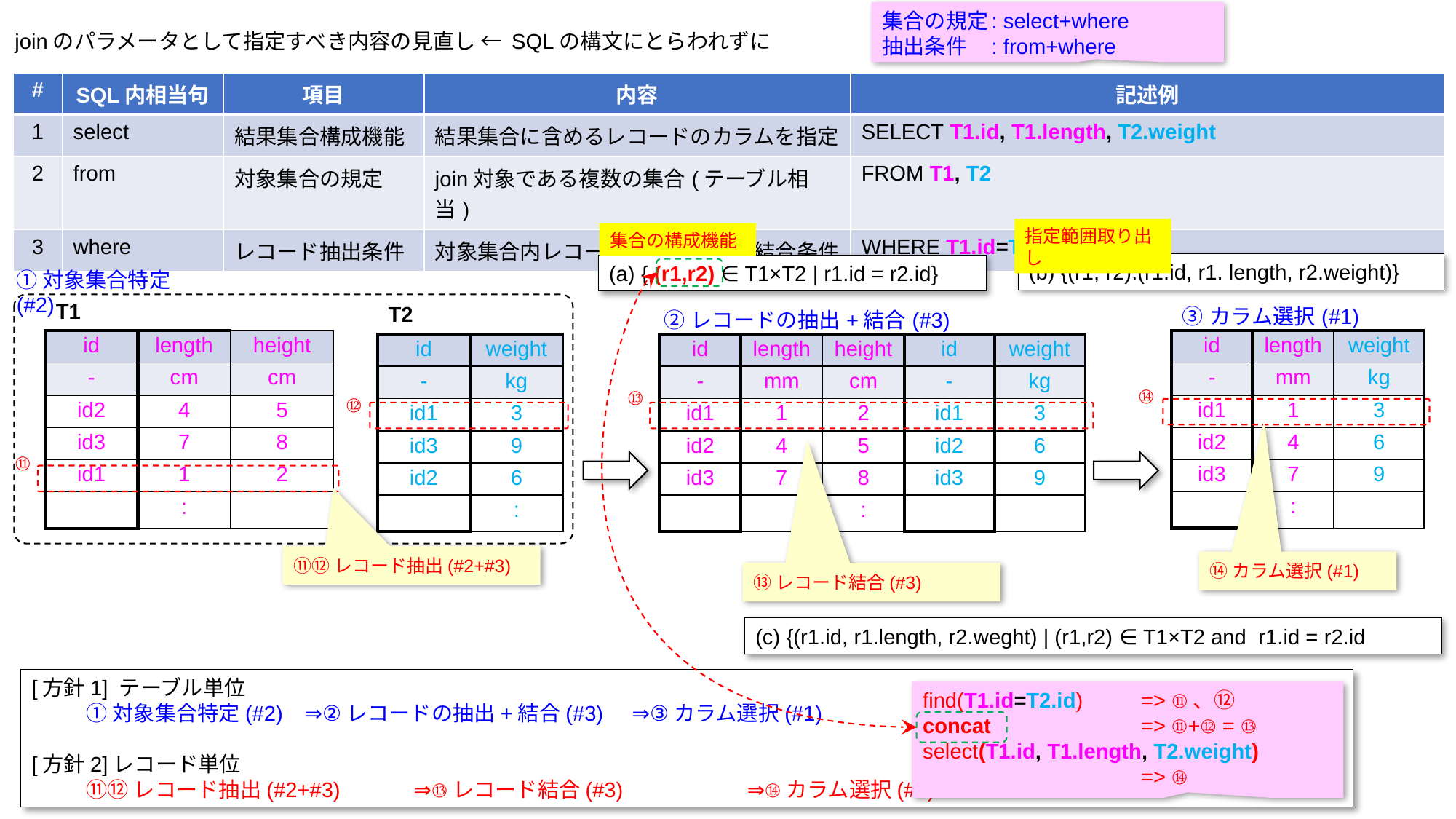

集合の規定	: select+where
抽出条件	: from+where
joinのパラメータとして指定すべき内容の見直し ← SQLの構文にとらわれずに
| # | SQL内相当句 | 項目 | 内容 | 記述例 |
| --- | --- | --- | --- | --- |
| 1 | select | 結果集合構成機能 | 結果集合に含めるレコードのカラムを指定 | SELECT T1.id, T1.length, T2.weight |
| 2 | from | 対象集合の規定 | join対象である複数の集合(テーブル相当) | FROM T1, T2 |
| 3 | where | レコード抽出条件 | 対象集合内レコードの抽出および結合条件 | WHERE T1.id=T2.id |
指定範囲取り出し
集合の構成機能
(b) {(r1, r2):(r1.id, r1. length, r2.weight)}
(a) { (r1,r2) ∈ T1×T2 | r1.id = r2.id}

①対象集合特定(#2)

| ③カラム選択(#1) | join($#1, $#2) |  |
| --- | --- | --- |
| id | length | weight |
| - | mm | kg |
| id1 | 1 | 3 |
| id2 | 4 | 6 |
| id3 | 7 | 9 |
|  | : |  |
| T1 |  |  |
| --- | --- | --- |
| id | length | height |
| - | cm | cm |
| id2 | 4 | 5 |
| id3 | 7 | 8 |
| id1 | 1 | 2 |
|  | : |  |
| T2 |  |
| --- | --- |
| id | weight |
| - | kg |
| id1 | 3 |
| id3 | 9 |
| id2 | 6 |
|  | : |
| ②レコードの抽出+結合(#3) | join($#1, $#2) |  |  |  |
| --- | --- | --- | --- | --- |
| id | length | height | id | weight |
| - | mm | cm | - | kg |
| id1 | 1 | 2 | id1 | 3 |
| id2 | 4 | 5 | id2 | 6 |
| id3 | 7 | 8 | id3 | 9 |
|  |  | : |  |  |
⑭
⑬
⑫

⑪

⑪⑫レコード抽出(#2+#3)
⑭カラム選択(#1)
⑬レコード結合(#3)
(c) {(r1.id, r1.length, r2.weght) | (r1,r2) ∈ T1×T2 and  r1.id = r2.id
[方針1] テーブル単位
①対象集合特定(#2)	⇒②レコードの抽出+結合(#3)	⇒③カラム選択(#1)

[方針2]レコード単位
⑪⑫レコード抽出(#2+#3) 	⇒⑬レコード結合(#3)		 ⇒⑭カラム選択(#1)
find(T1.id=T2.id)	=> ⑪、⑫
concat		=> ⑪+⑫ = ⑬
select(T1.id, T1.length, T2.weight) 		=> ⑭

・(a)(b)を一般化する方向で検討のこと。(a)は集合の構成機能、(b)は指定部分の取出し
- tqではタイトル行も考慮している。現状の(a)(b)ではタイトル行が考慮されておらず、タイトル行も含めた精密化が必要。
r1、r2は、1次元のタプルであるが、多次元に一般化する。=>表②は二次元ではなく多次元となる。
(a)において、タプルの結合以外にも集合を構成する形態がありうる。
(a)から(b)を抽出する際、(a)の任意の部分を指定可能とする。=> ②から③の取得時、カラム選択以外にも、行選択、セル選択、範囲指定など、任意部分の取り出し。
tqによる表現方法検討(二次元のまま検討 or 多次元化してから検討)

[坂本注] 一般化のイメージ
　(a)集合の構成機能	f: T×...×T → T  (T: 多次元テーブルの集合、次元混在)
　(b)指定範囲取り出し	g: T → T

g(f(t1,..., tn)) (ti ∈ T) をtqで表現する